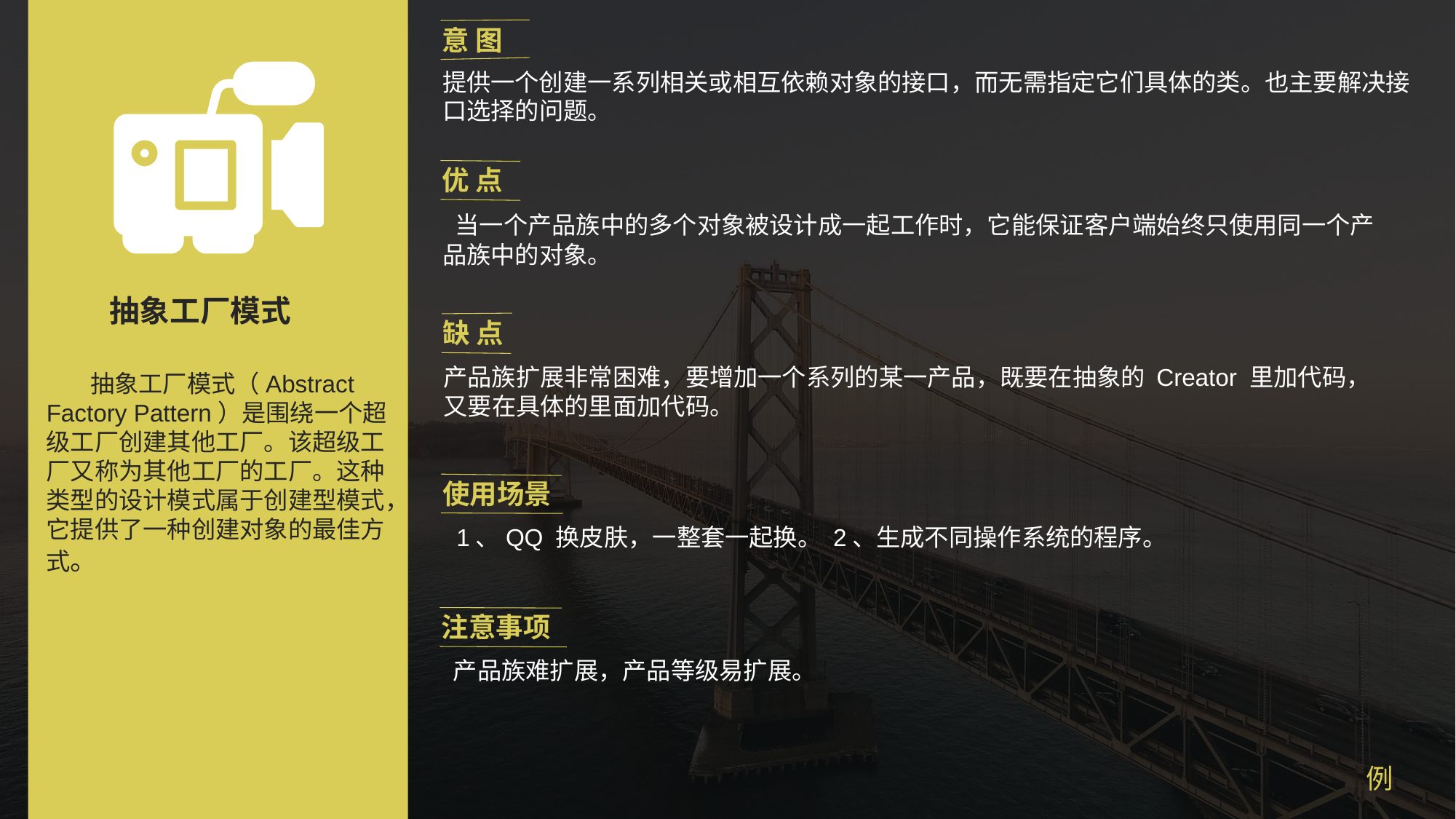

意 图
提供一个创建一系列相关或相互依赖对象的接口，而无需指定它们具体的类。也主要解决接口选择的问题。

  抽象工厂模式
       抽象工厂模式（Abstract Factory Pattern）是围绕一个超级工厂创建其他工厂。该超级工厂又称为其他工厂的工厂。这种类型的设计模式属于创建型模式，它提供了一种创建对象的最佳方式。
优 点
 当一个产品族中的多个对象被设计成一起工作时，它能保证客户端始终只使用同一个产品族中的对象。
缺 点
产品族扩展非常困难，要增加一个系列的某一产品，既要在抽象的 Creator 里加代码，又要在具体的里面加代码。
使用场景
  1、QQ 换皮肤，一整套一起换。 2、生成不同操作系统的程序。
注意事项
 产品族难扩展，产品等级易扩展。
例